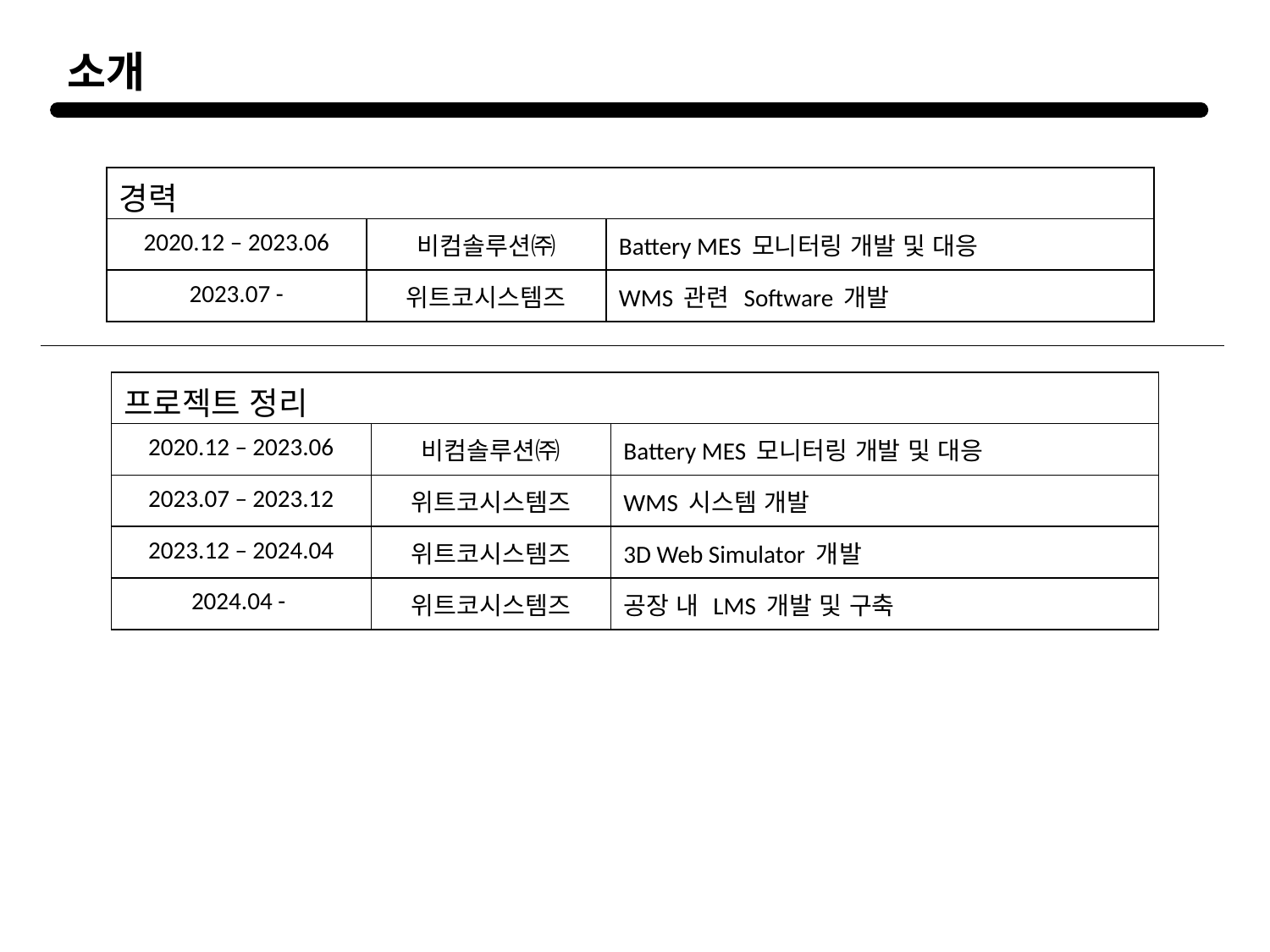

소개

| 경력 |  |  |
| --- | --- | --- |
| 2020.12 – 2023.06 | 비컴솔루션㈜ | Battery MES 모니터링 개발 및 대응 |
| 2023.07 - | 위트코시스템즈 | WMS 관련 Software 개발 |
| 프로젝트 정리 |  |  |
| --- | --- | --- |
| 2020.12 – 2023.06 | 비컴솔루션㈜ | Battery MES 모니터링 개발 및 대응 |
| 2023.07 – 2023.12 | 위트코시스템즈 | WMS 시스템 개발 |
| 2023.12 – 2024.04 | 위트코시스템즈 | 3D Web Simulator 개발 |
| 2024.04 - | 위트코시스템즈 | 공장 내 LMS 개발 및 구축 |